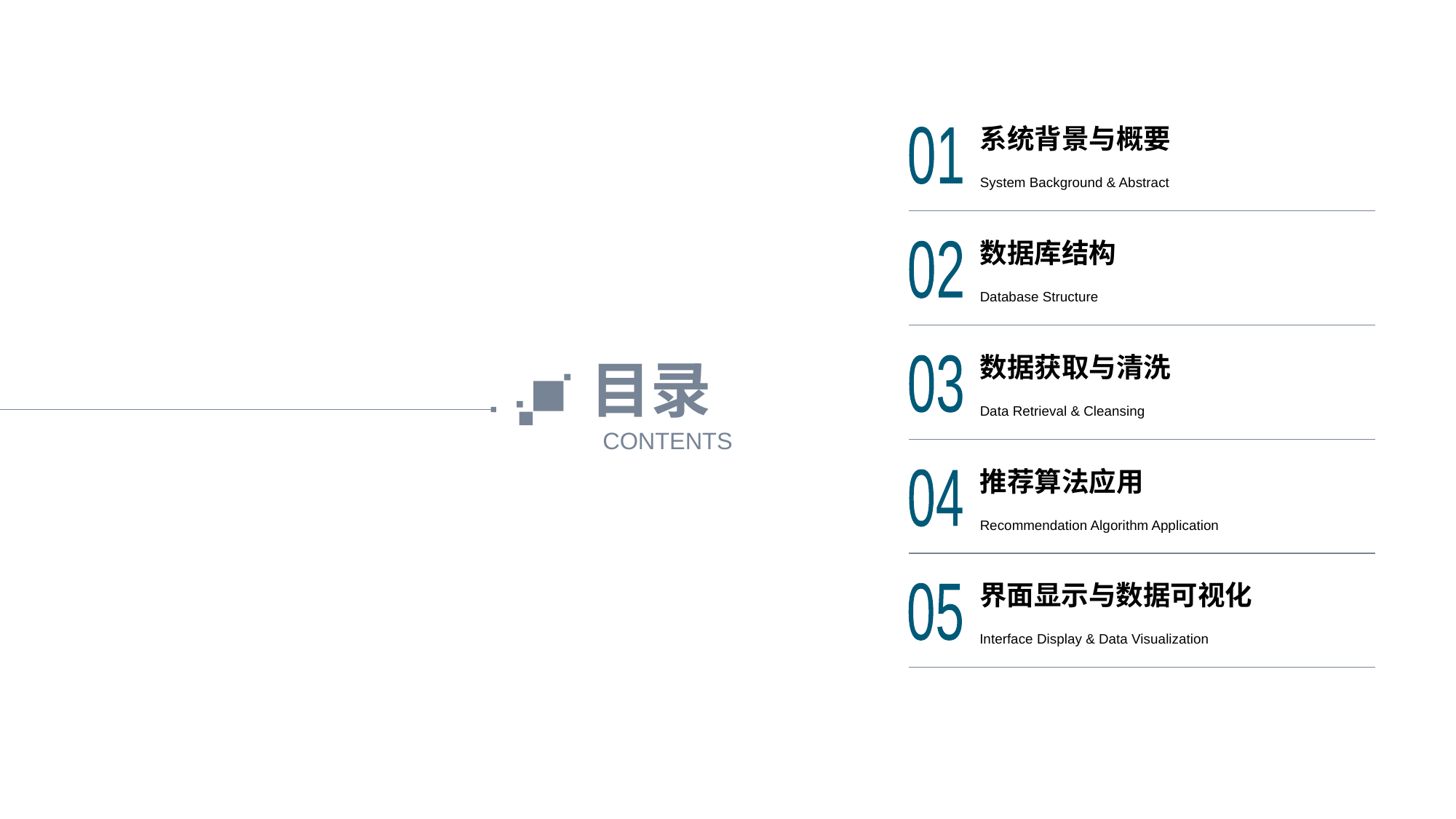

系统背景与概要
01
System Background & Abstract
数据库结构
02
Database Structure
数据获取与清洗
目录
03

Data Retrieval & Cleansing

CONTENTS
推荐算法应用
04
Recommendation Algorithm Application
界面显示与数据可视化
05
Interface Display & Data Visualization